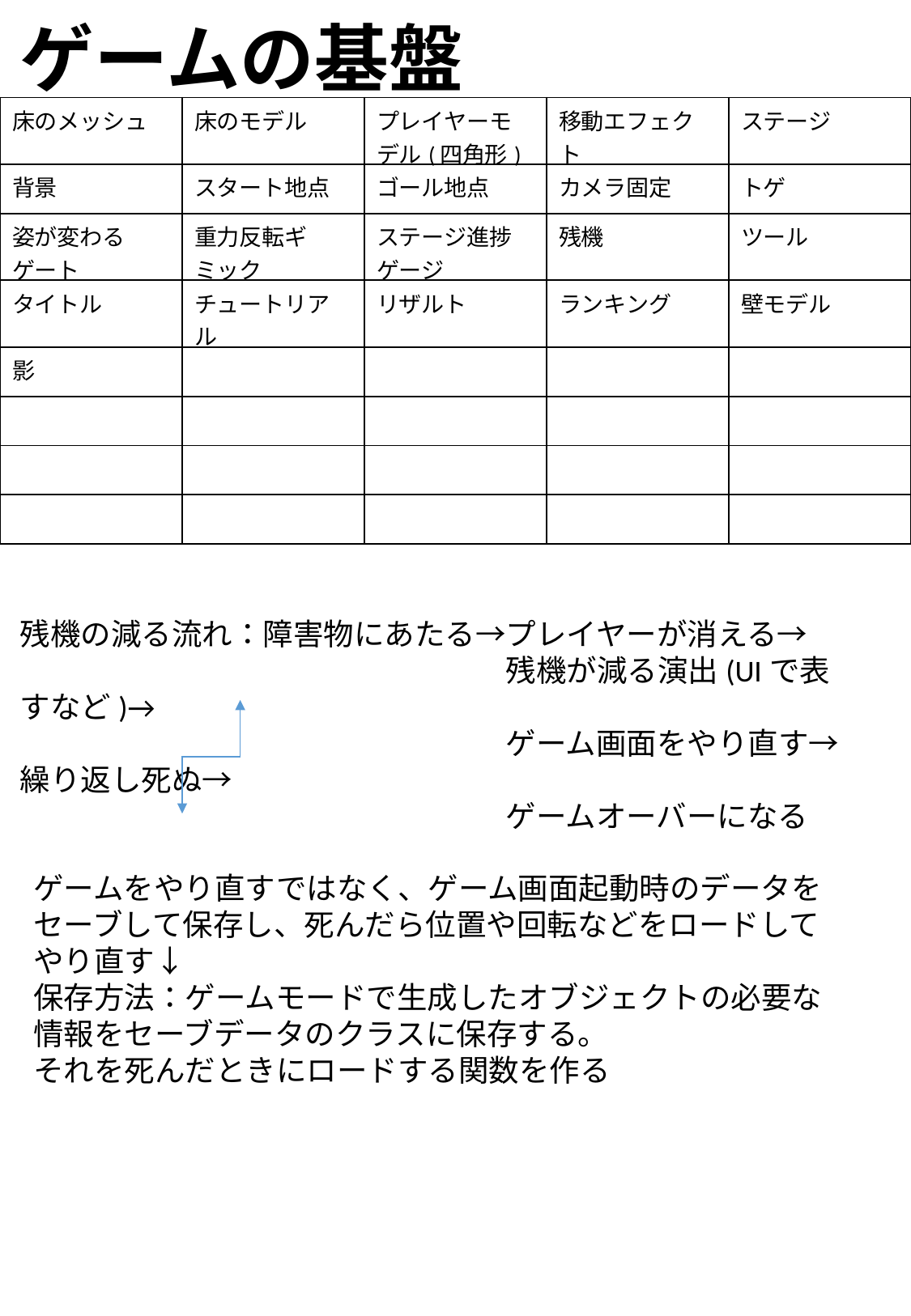

ゲームの基盤
| 床のメッシュ | 床のモデル | プレイヤーモデル(四角形) | 移動エフェクト | ステージ |
| --- | --- | --- | --- | --- |
| 背景 | スタート地点 | ゴール地点 | カメラ固定 | トゲ |
| 姿が変わるゲート | 重力反転ギミック | ステージ進捗ゲージ | 残機 | ツール |
| タイトル | チュートリアル | リザルト | ランキング | 壁モデル |
| 影 |  |  |  |  |
|  |  |  |  |  |
|  |  |  |  |  |
|  |  |  |  |  |
残機の減る流れ：障害物にあたる→プレイヤーが消える→
				残機が減る演出(UIで表すなど)→
				ゲーム画面をやり直す→繰り返し死ぬ→
				ゲームオーバーになる
ゲームをやり直すではなく、ゲーム画面起動時のデータをセーブして保存し、死んだら位置や回転などをロードしてやり直す↓
保存方法：ゲームモードで生成したオブジェクトの必要な情報をセーブデータのクラスに保存する。
それを死んだときにロードする関数を作る